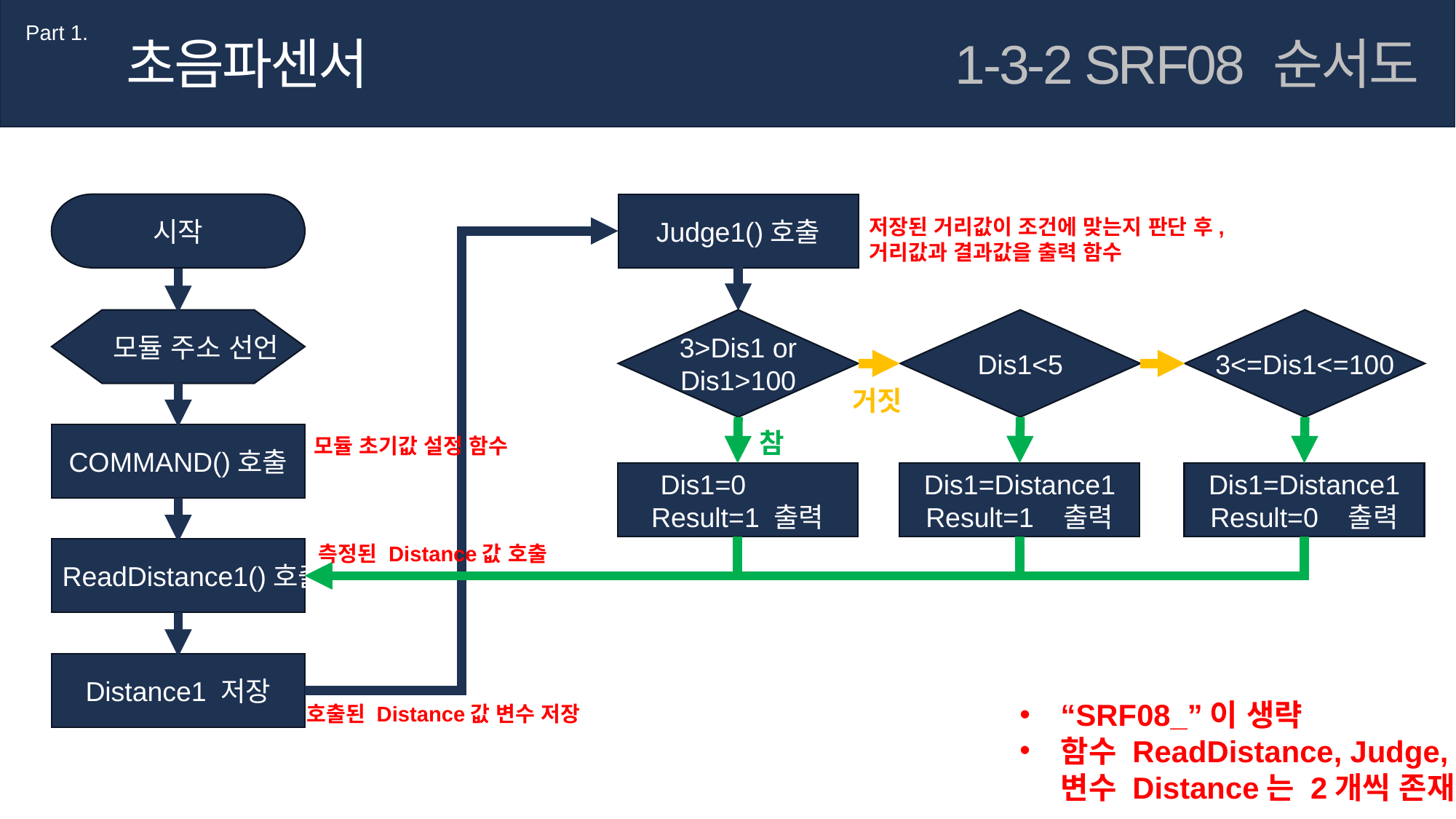

Part 1.
초음파센서
1-3-2 SRF08 순서도
시작
Judge1()호출
저장된 거리값이 조건에 맞는지 판단 후, 거리값과 결과값을 출력 함수
모듈 주소 선언
3>Dis1 or
Dis1>100
Dis1<5
3<=Dis1<=100
거짓
참
COMMAND()호출
모듈 초기값 설정 함수
Dis1=0
Result=1 출력
Dis1=Distance1
Result=1   출력
Dis1=Distance1
Result=0   출력
측정된 Distance값 호출
ReadDistance1()호출
Distance1 저장
호출된 Distance값 변수 저장
“SRF08_”이 생략
함수 ReadDistance, Judge, 변수 Distance는 2개씩 존재